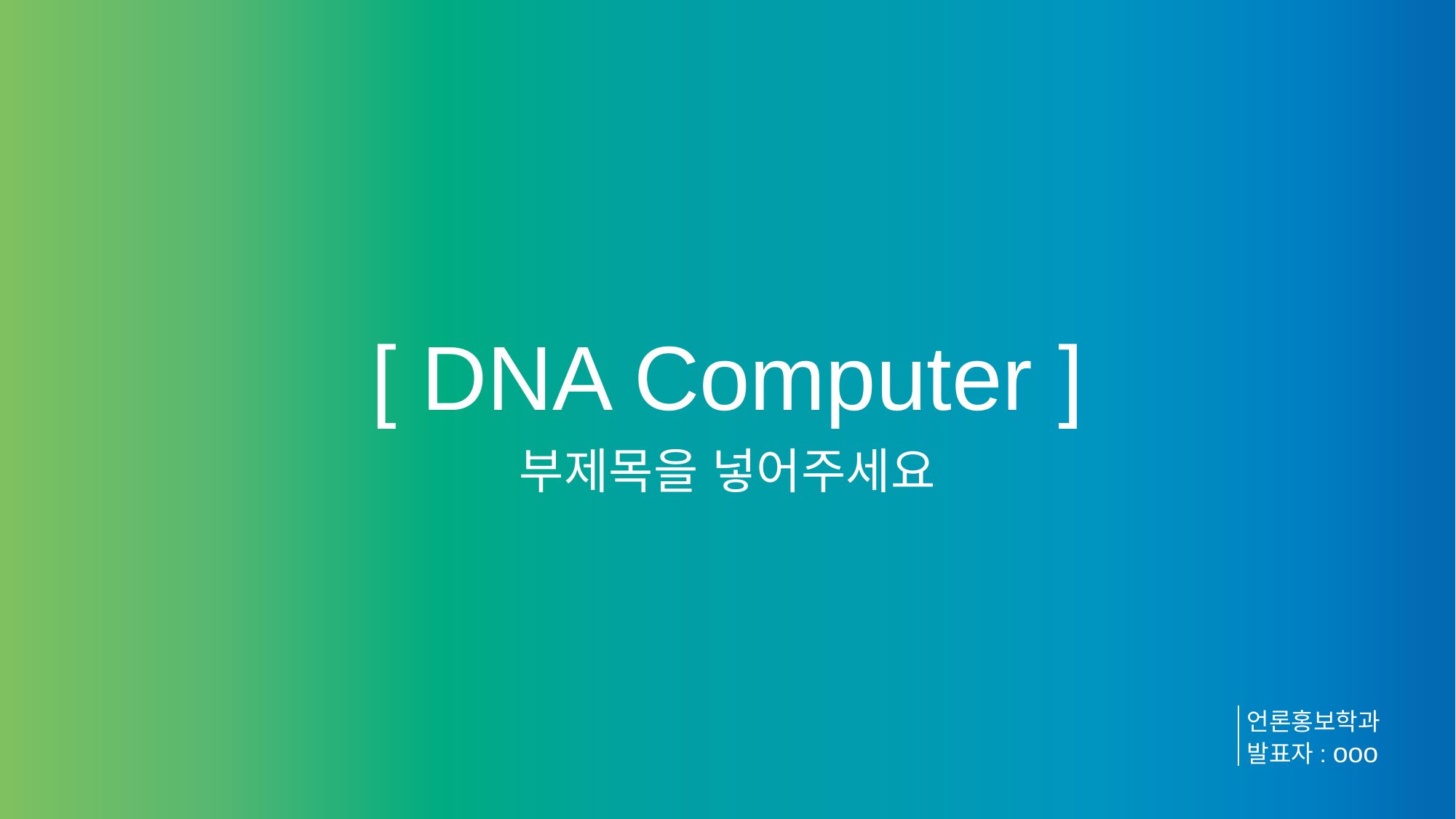

[ DNA Computer ]
부제목을 넣어주세요
언론홍보학과
발표자: ooo